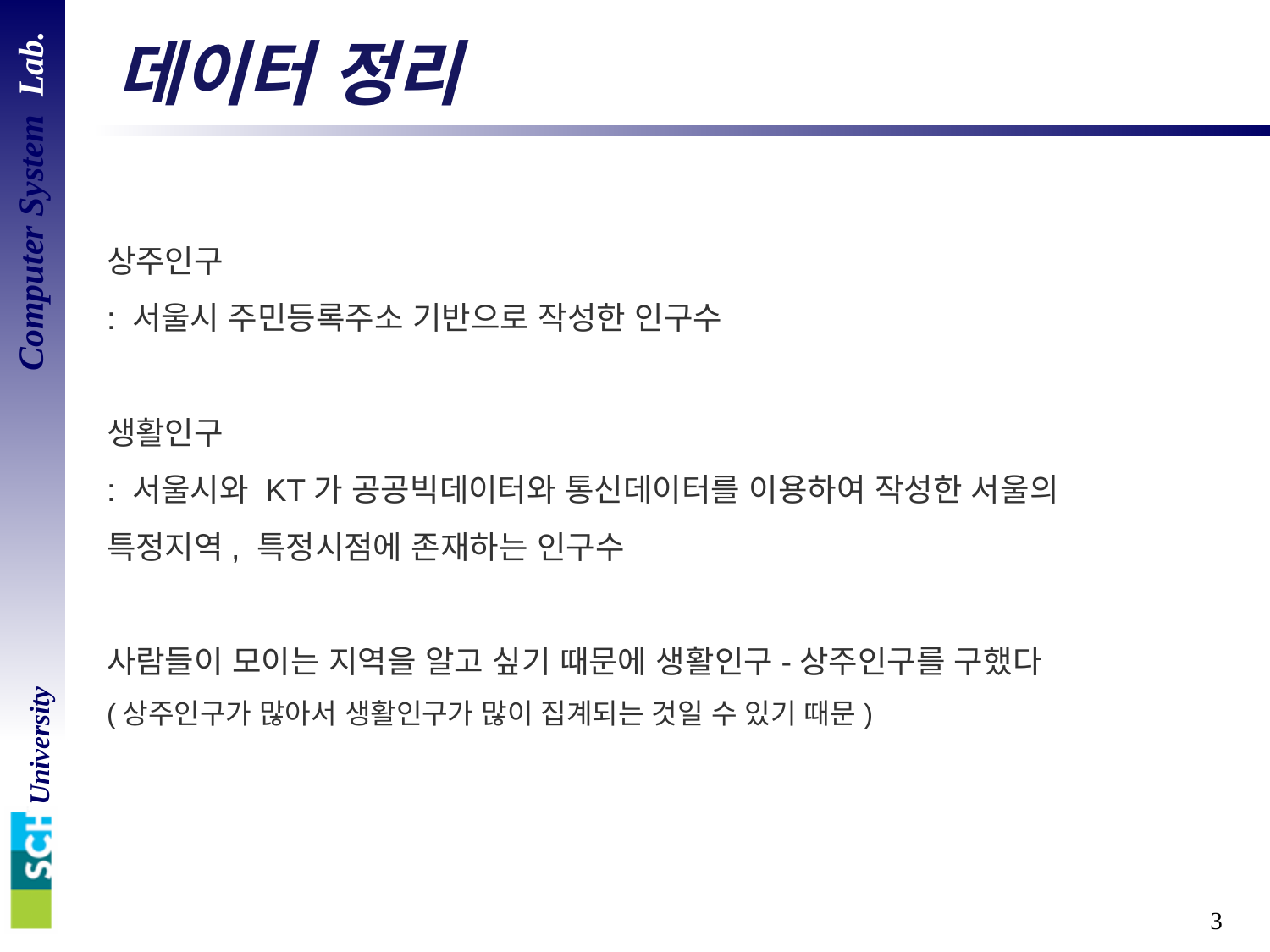

# 데이터 정리
상주인구
: 서울시 주민등록주소 기반으로 작성한 인구수

생활인구
: 서울시와 KT가 공공빅데이터와 통신데이터를 이용하여 작성한 서울의 특정지역, 특정시점에 존재하는 인구수

사람들이 모이는 지역을 알고 싶기 때문에 생활인구-상주인구를 구했다
(상주인구가 많아서 생활인구가 많이 집계되는 것일 수 있기 때문)